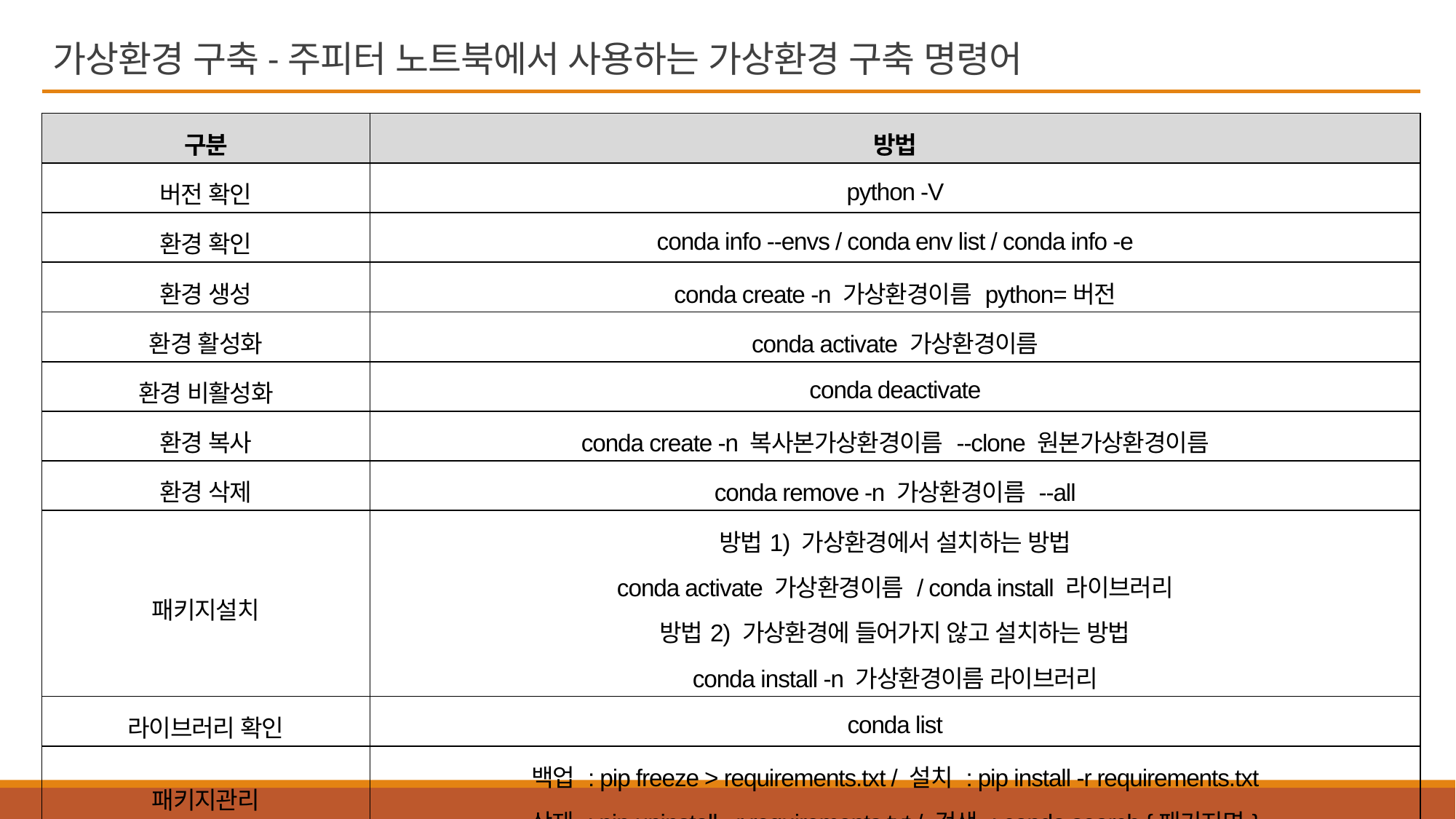

# 가상환경 구축-주피터 노트북에서 사용하는 가상환경 구축 명령어
| 구분 | 방법 |
| --- | --- |
| 버전 확인 | python -V |
| 환경 확인 | conda info --envs / conda env list / conda info -e |
| 환경 생성 | conda create -n 가상환경이름 python=버전 |
| 환경 활성화 | conda activate 가상환경이름 |
| 환경 비활성화 | conda deactivate |
| 환경 복사 | conda create -n 복사본가상환경이름 --clone 원본가상환경이름 |
| 환경 삭제 | conda remove -n 가상환경이름 --all |
| 패키지설치 | 방법1) 가상환경에서 설치하는 방법 conda activate 가상환경이름 / conda install 라이브러리 방법2) 가상환경에 들어가지 않고 설치하는 방법 conda install -n 가상환경이름 라이브러리 |
| 라이브러리 확인 | conda list |
| 패키지관리 | 백업 : pip freeze > requirements.txt / 설치 : pip install -r requirements.txt 삭제 : pip uninstall –r requirements.txt / 검색 : conda search {패키지명} |
| 아나콘다 업데이트 | conda update -n base -c defaults conda |